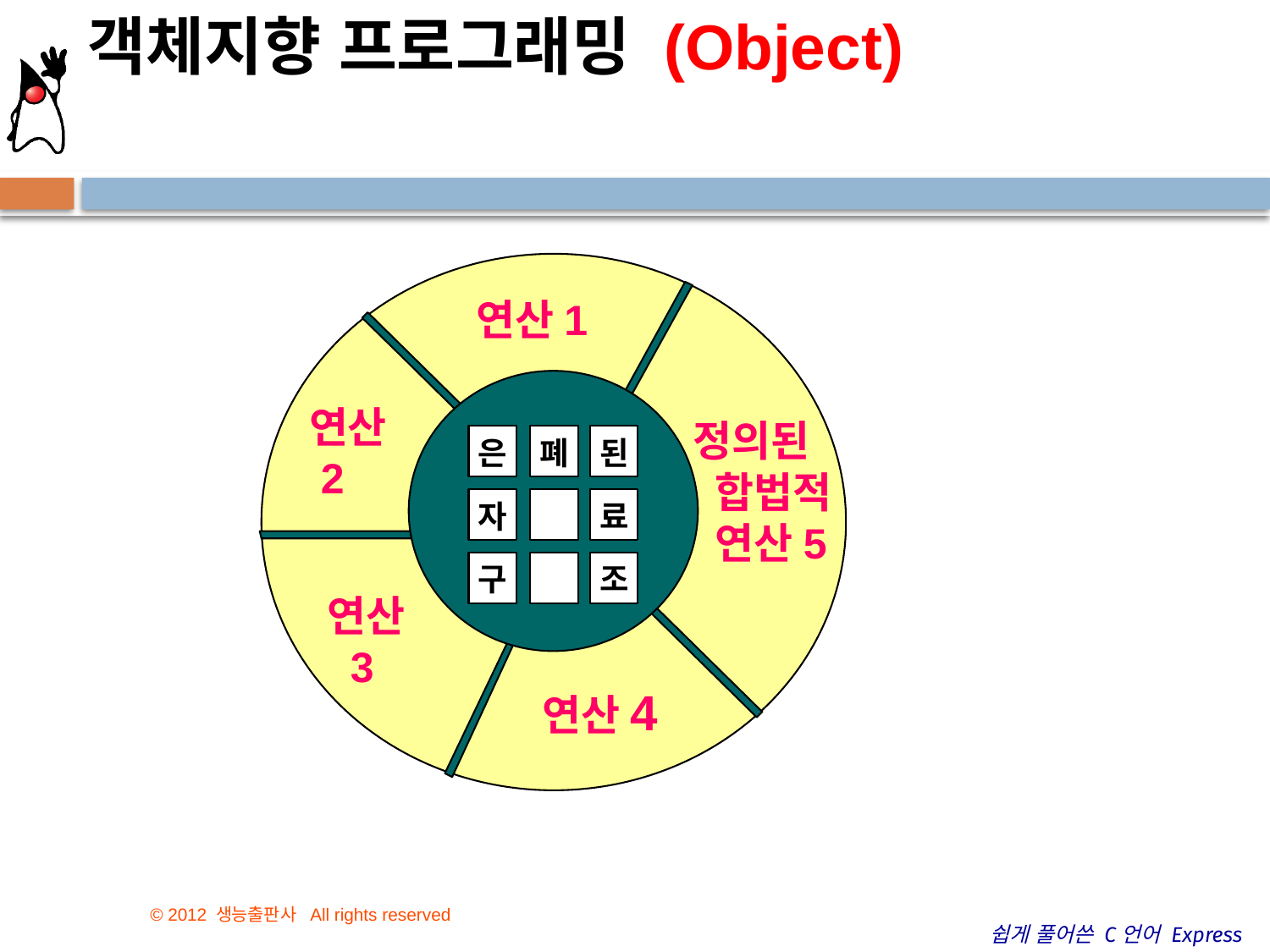

객체지향 프로그래밍 (Object)

연산1

연산
 2
정의된
 합법적
 연산5

은
폐
된

자
료

구
조
연산
  3
연산4